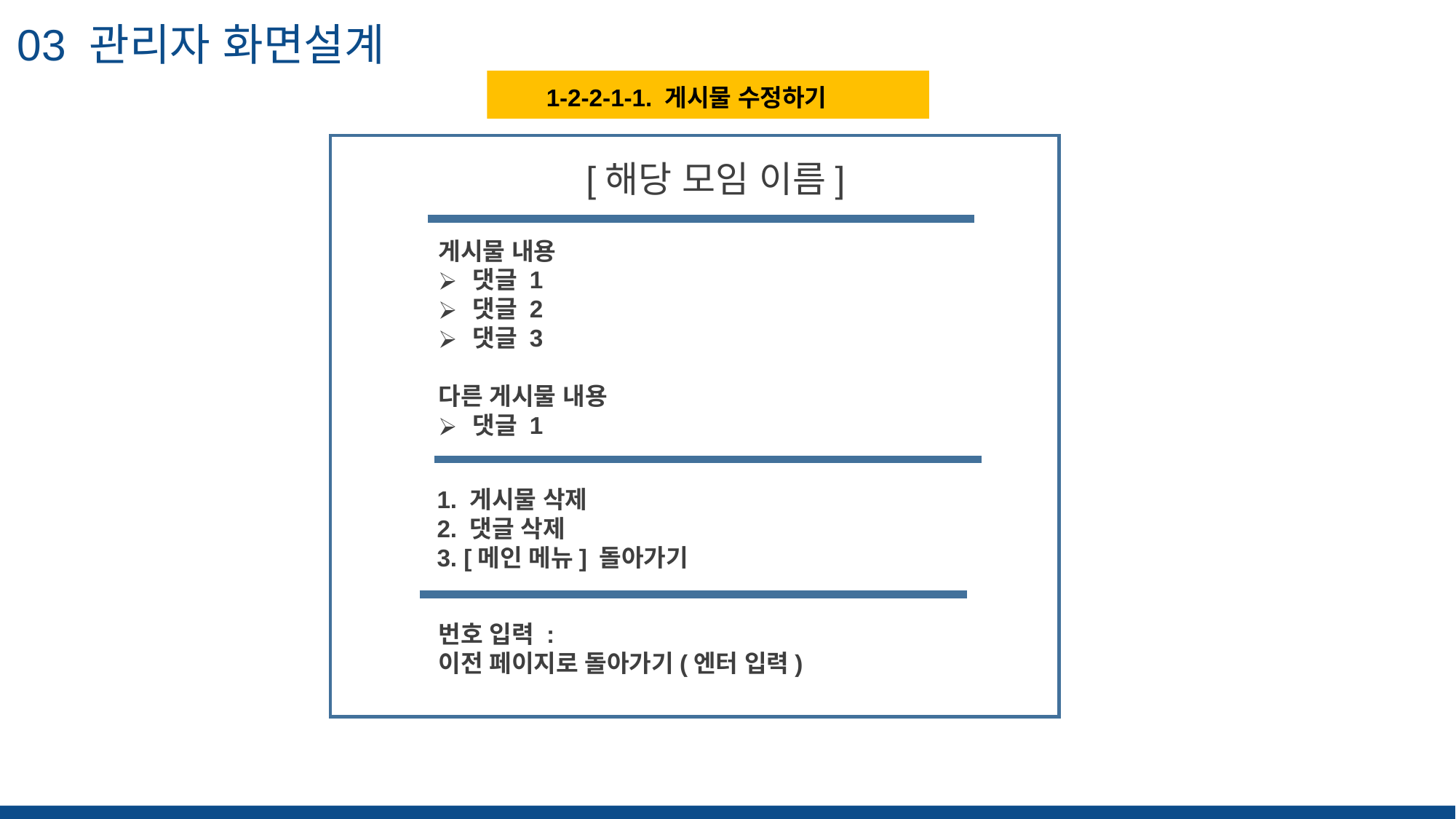

03 관리자 화면설계

 1-2-2-1-1. 게시물 수정하기
“ 해당 슬라이드의 핵심 을 적어주세요 ”

 [해당 모임 이름]
게시물 내용
댓글 1
댓글 2
댓글 3

다른 게시물 내용
댓글 1
1. 게시물 삭제
2. 댓글 삭제
3. [메인 메뉴] 돌아가기

번호 입력 :
이전 페이지로 돌아가기(엔터 입력)